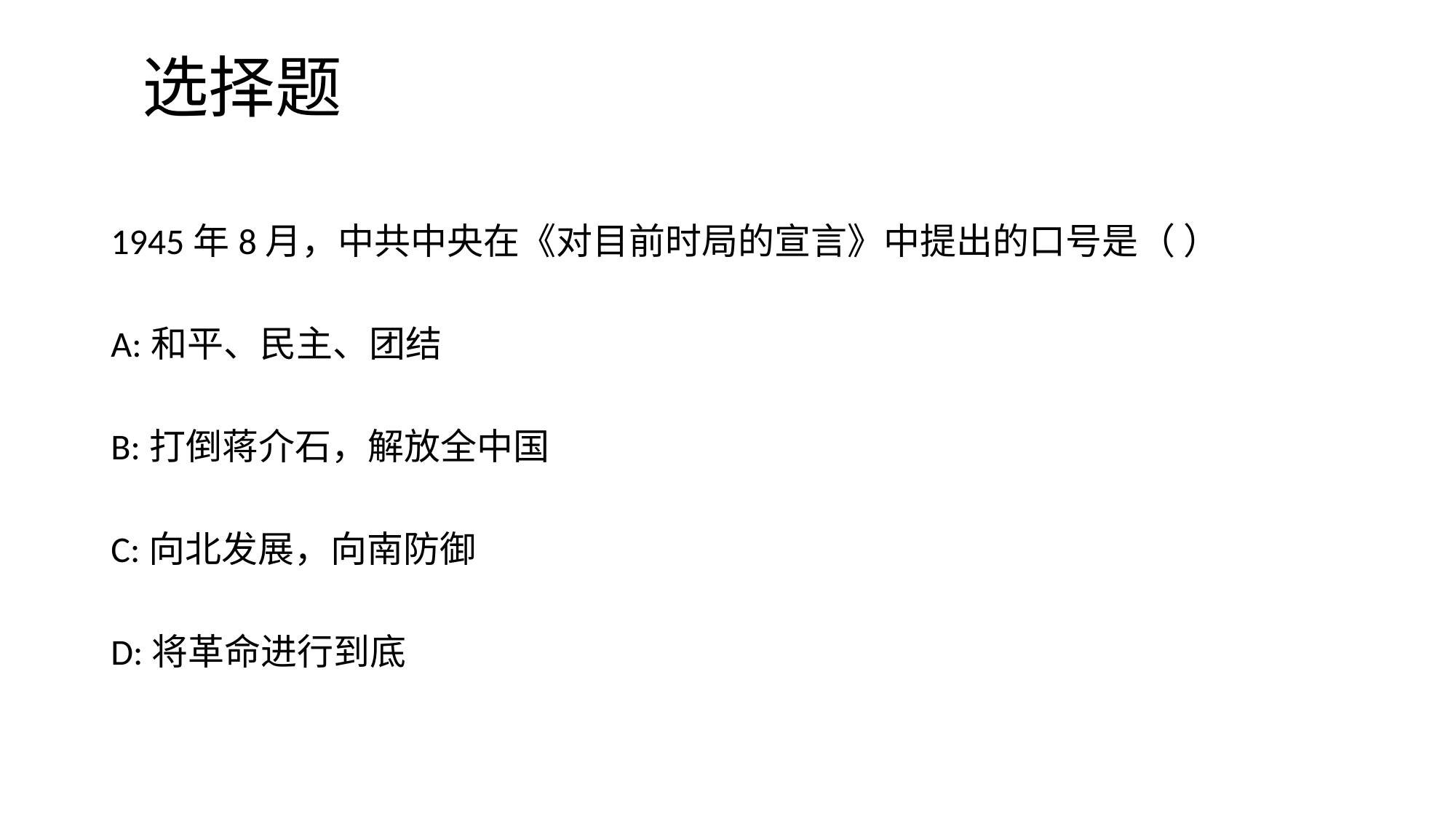

# 选择题
1945年8月，中共中央在《对目前时局的宣言》中提出的口号是（ ）
A:和平、民主、团结
B:打倒蒋介石，解放全中国
C:向北发展，向南防御
D:将革命进行到底